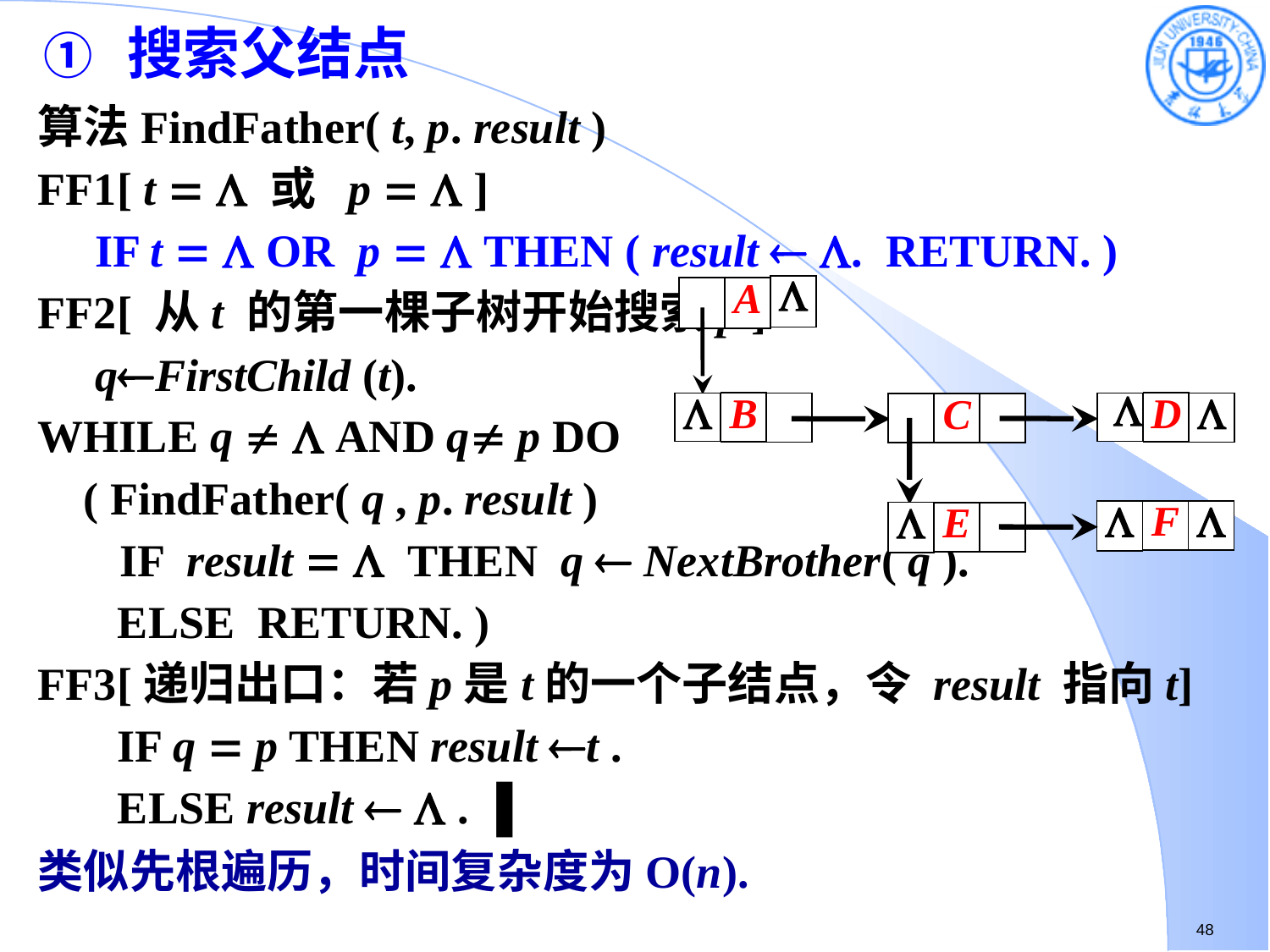

# ①  搜索父结点
算法FindFather( t, p. result )
FF1[ t = Λ 或  p = Λ ]
     IF t = Λ OR  p = Λ THEN ( result ← Λ.  RETURN. )
FF2[ 从t 的第一棵子树开始搜索p ]
     q←FirstChild (t).
WHILE q ≠ Λ AND q≠ p DO
    ( FindFather( q , p. result )
	   IF  result = Λ  THEN  q ← NextBrother( q ).
       ELSE  RETURN. )
FF3[递归出口：若p是t的一个子结点，令 result 指向t]
       IF q = p THEN result ←t .
       ELSE result ← Λ . ▐
类似先根遍历，时间复杂度为O(n).
Λ

A

Λ
B

Λ
D
Λ

C

Λ
F
Λ
Λ
E